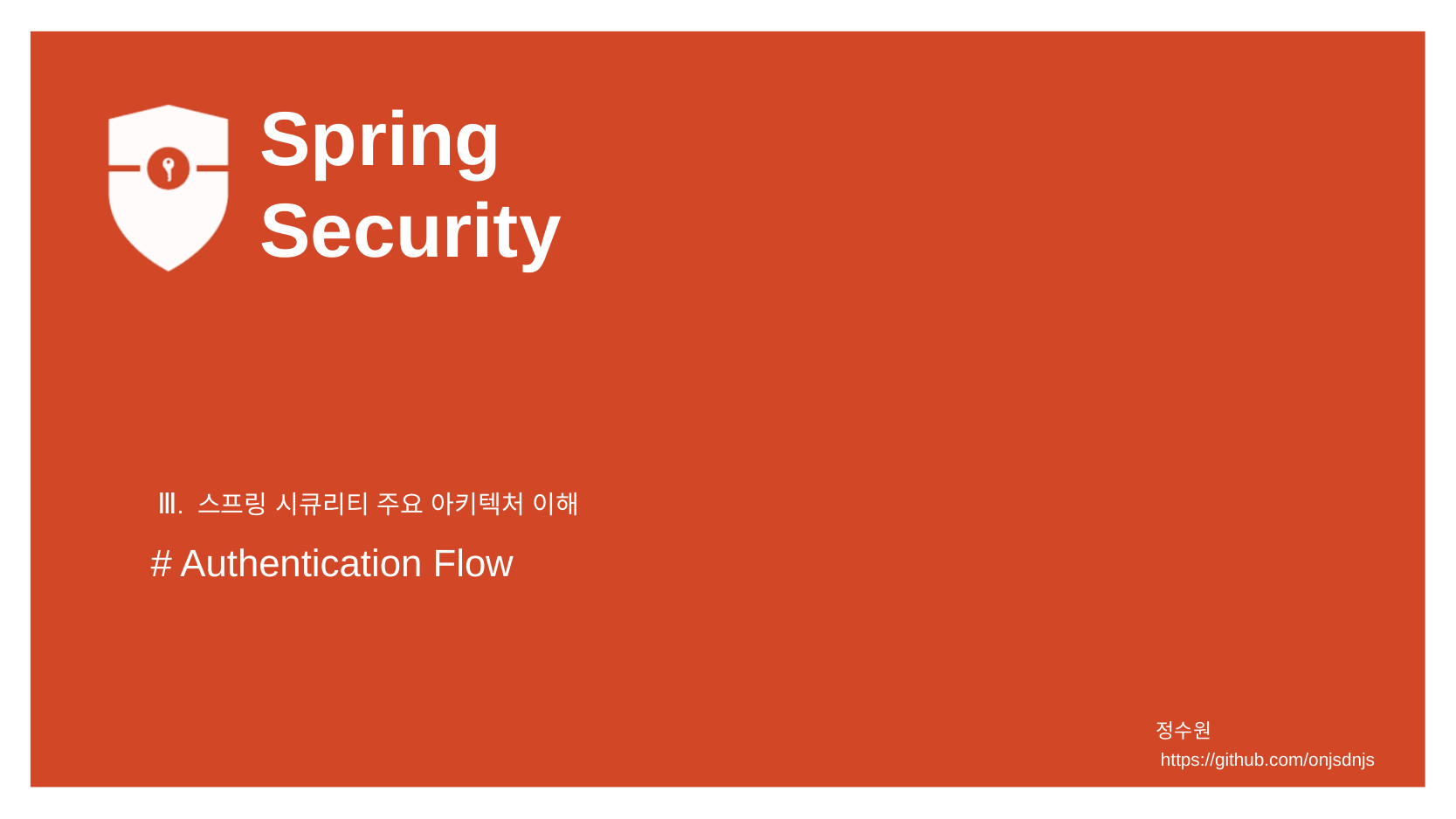

Ⅲ. 스프링 시큐리티 주요 아키텍처 이해
# Authentication Flow